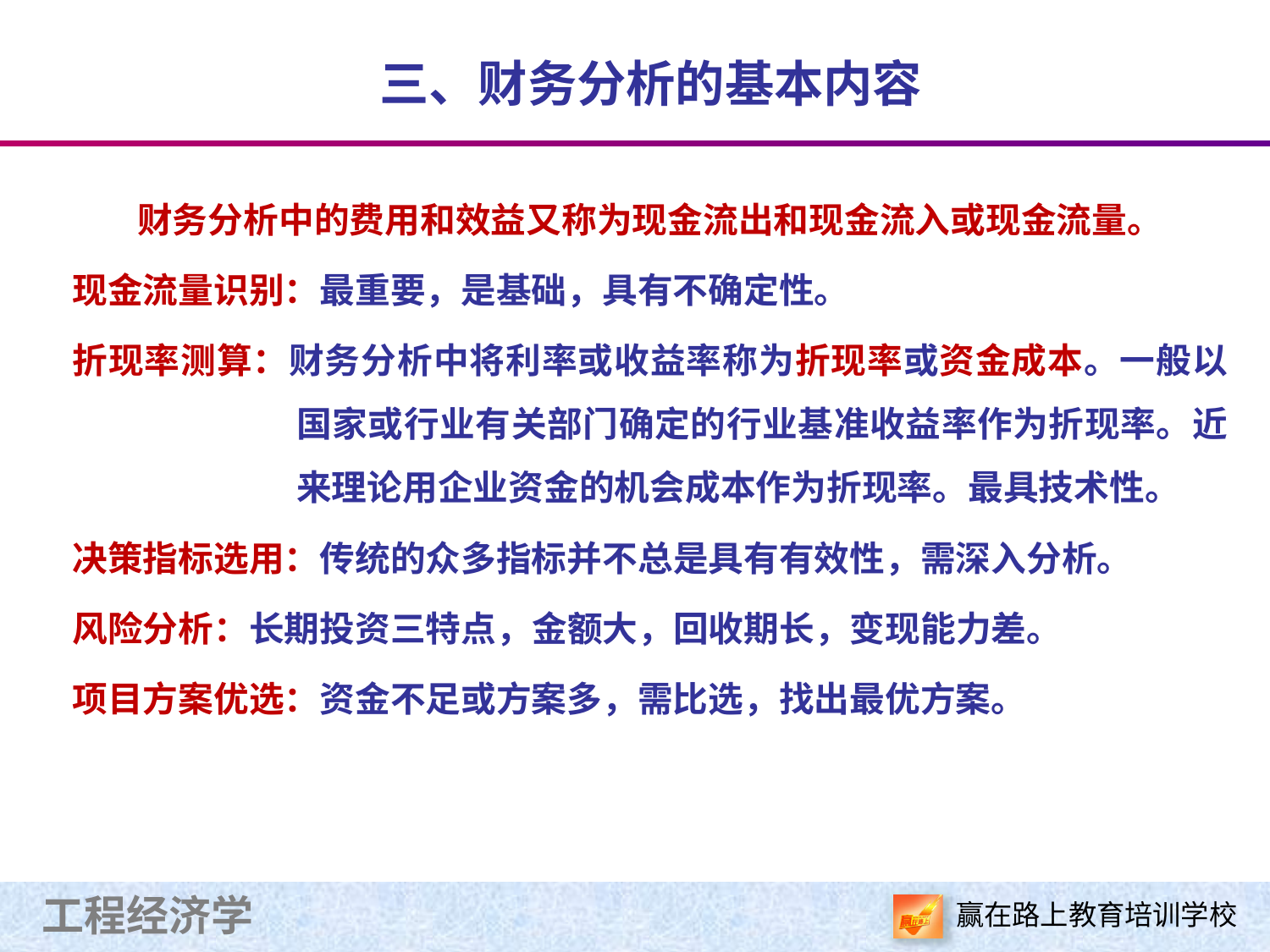

# 三、财务分析的基本内容
财务分析中的费用和效益又称为现金流出和现金流入或现金流量。
现金流量识别：最重要，是基础，具有不确定性。
折现率测算：财务分析中将利率或收益率称为折现率或资金成本。一般以国家或行业有关部门确定的行业基准收益率作为折现率。近来理论用企业资金的机会成本作为折现率。最具技术性。
决策指标选用：传统的众多指标并不总是具有有效性，需深入分析。
风险分析：长期投资三特点，金额大，回收期长，变现能力差。
项目方案优选：资金不足或方案多，需比选，找出最优方案。